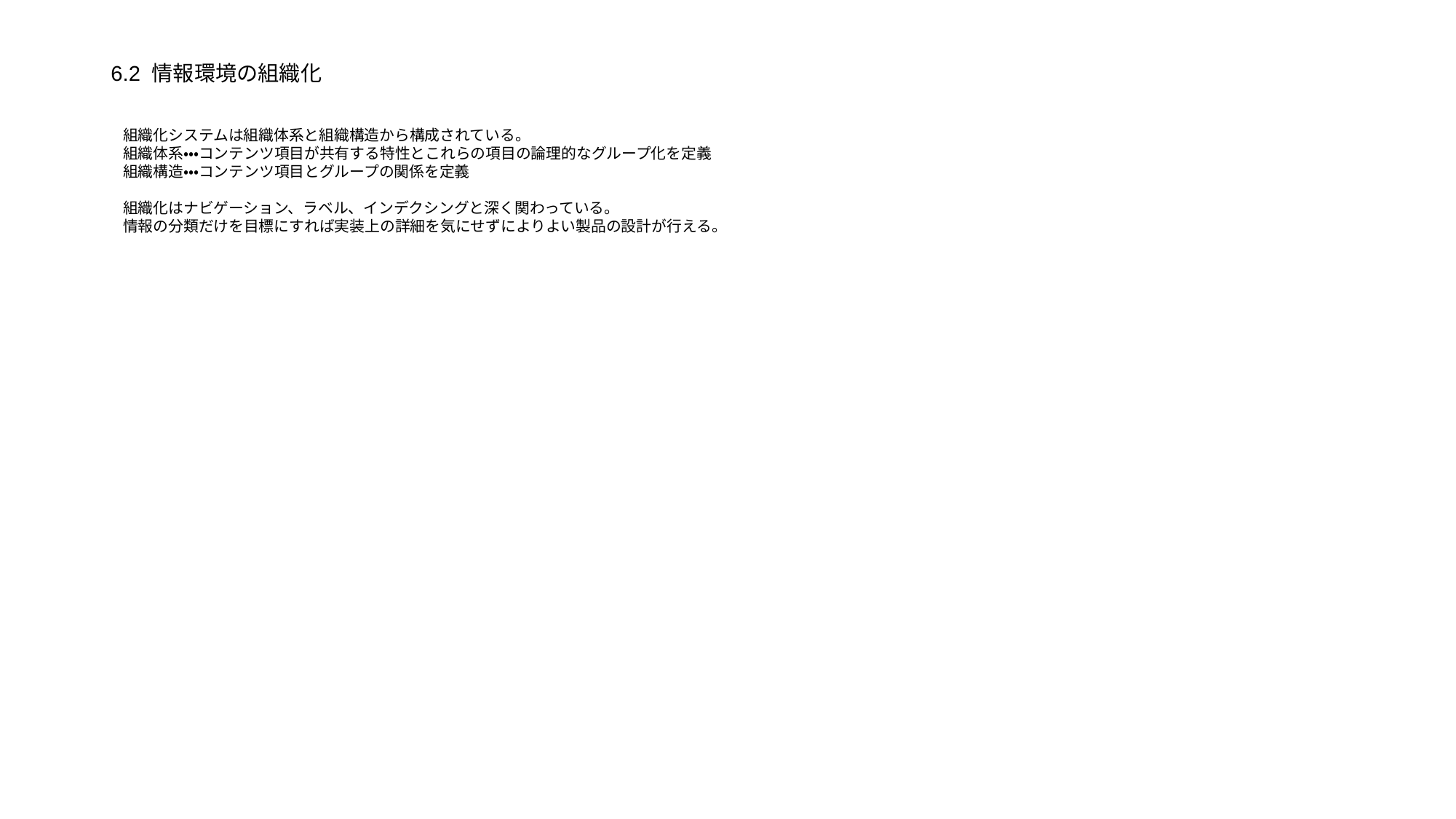

# 6.2 情報環境の組織化
組織化システムは組織体系と組織構造から構成されている。
組織体系・・・コンテンツ項目が共有する特性とこれらの項目の論理的なグループ化を定義
組織構造・・・コンテンツ項目とグループの関係を定義

組織化はナビゲーション、ラベル、インデクシングと深く関わっている。
情報の分類だけを目標にすれば実装上の詳細を気にせずによりよい製品の設計が行える。